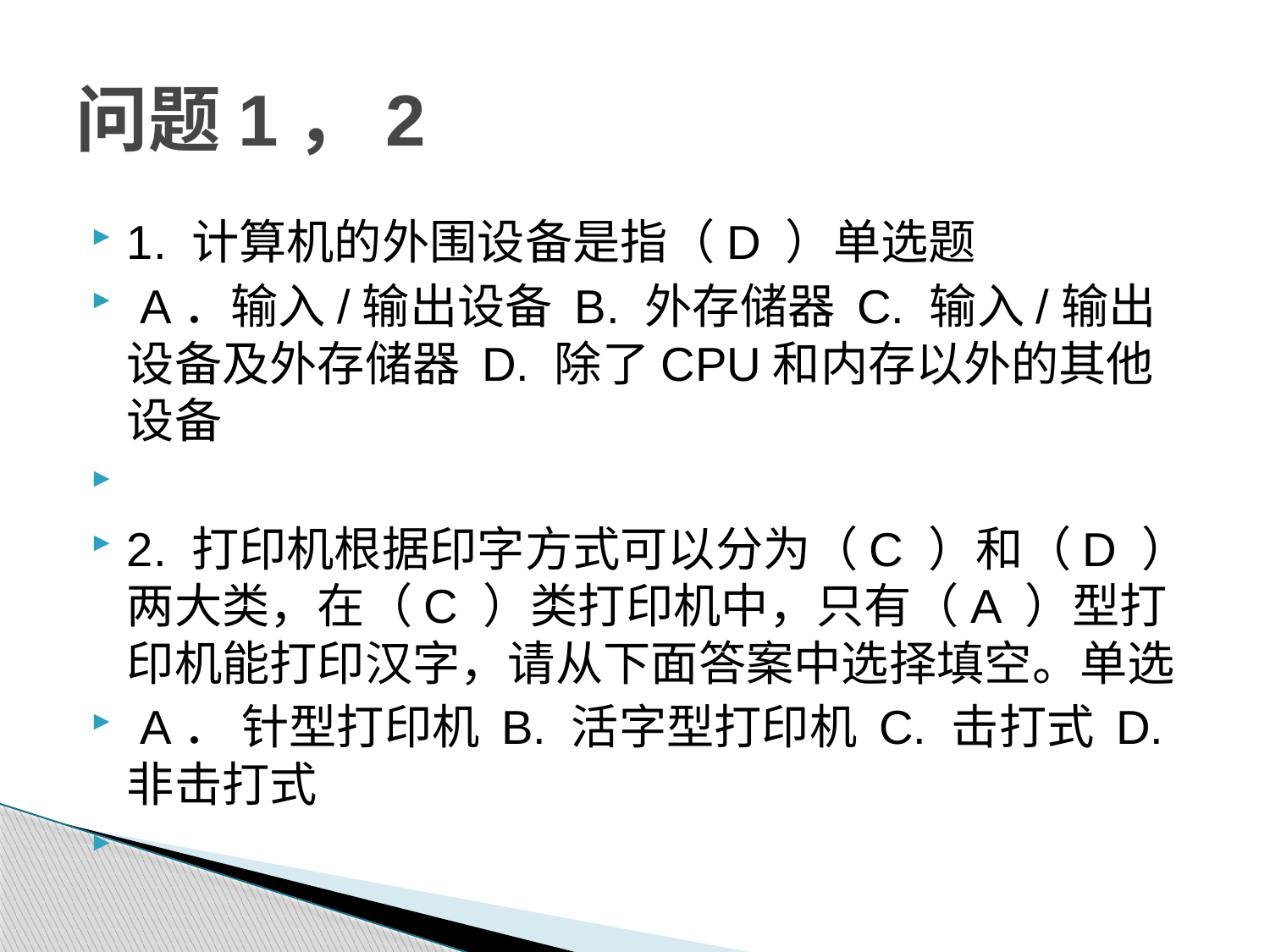

# 问题1，2
1. 计算机的外围设备是指（D ）单选题
 A．输入/输出设备 B. 外存储器 C. 输入/输出设备及外存储器 D. 除了CPU和内存以外的其他设备

2. 打印机根据印字方式可以分为（C ）和（D ）两大类，在（C ）类打印机中，只有（A ）型打印机能打印汉字，请从下面答案中选择填空。单选
 A． 针型打印机 B. 活字型打印机 C. 击打式 D. 非击打式